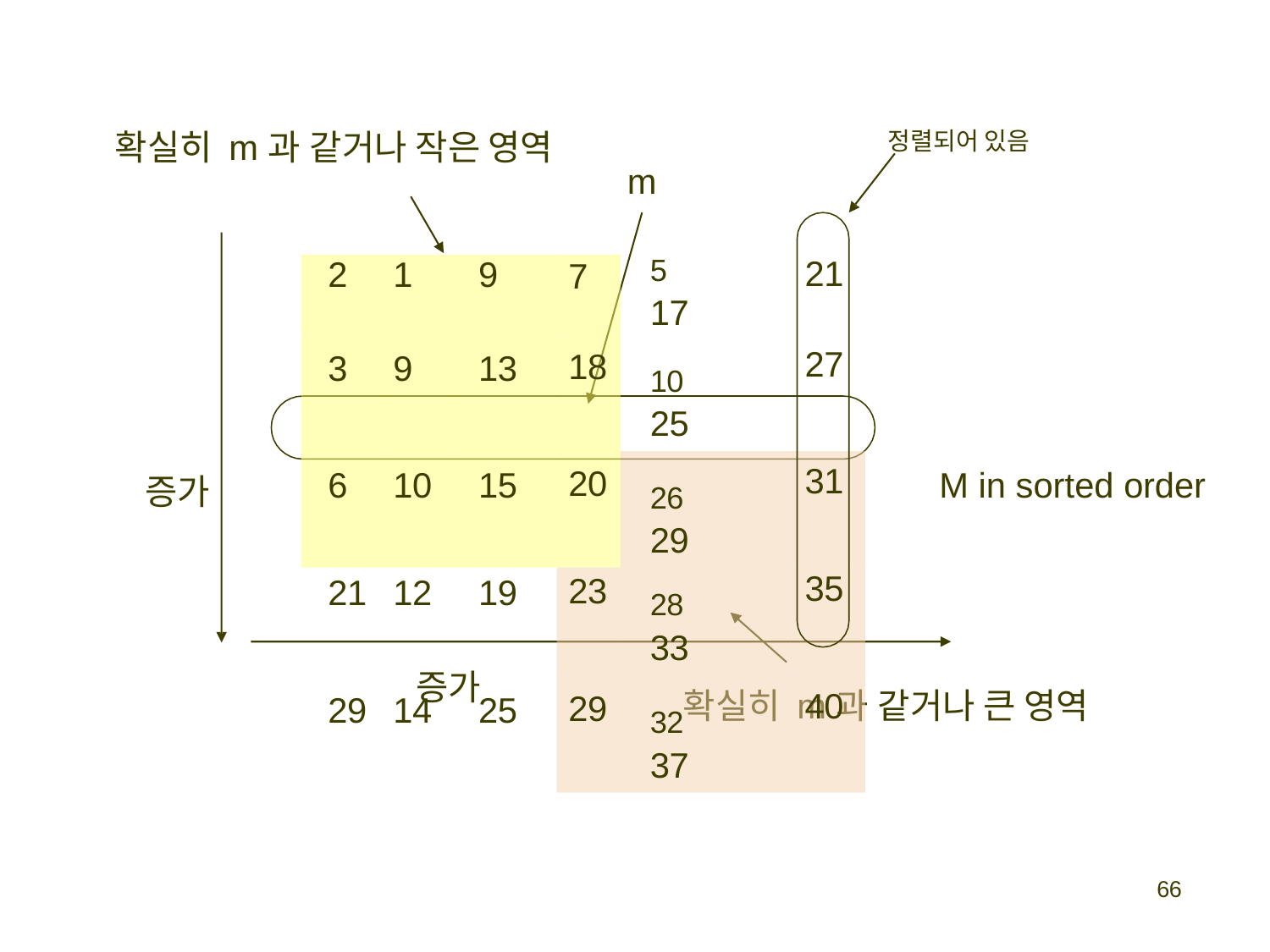

# 확실히 m과 같거나 작은 영역
정렬되어 있음

m

| 2 | 1 | 9 | 7 | 5 17 | 21 |  |
| --- | --- | --- | --- | --- | --- | --- |
| 3 | 9 | 13 | 18 | 10 25 | 27 |  |
| 6 | 10 | 15 | 20 | 26 29 | 31 | M in sorted order |
| 21 | 12 | 19 | 23 | 28 33 | 35 |  |
| 29 | 14 | 25 | 29 | 32 37 | 40 |  |
증가

증가
확실히 m과 같거나 큰 영역
66